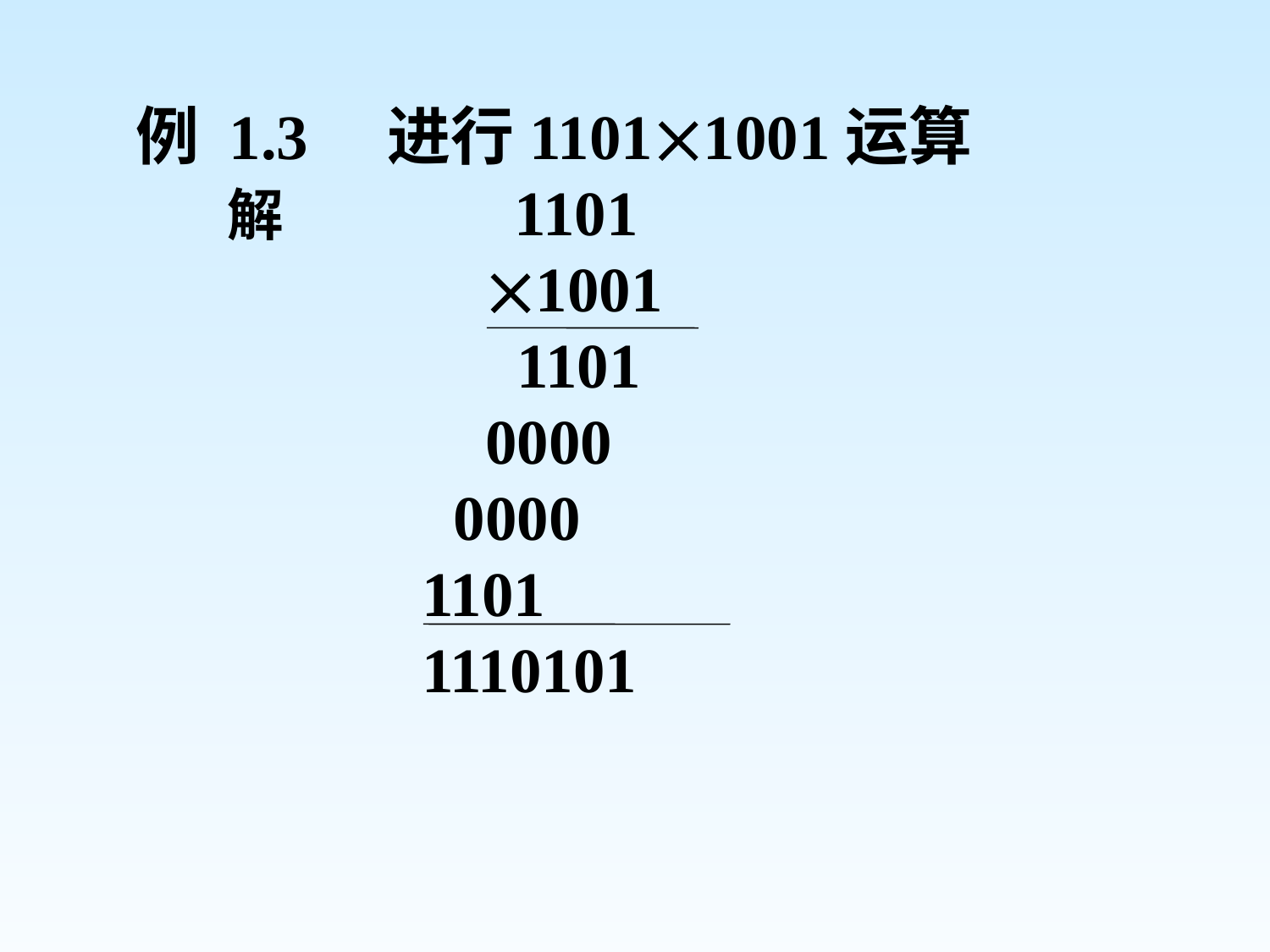

例 1.3    进行1101×1001运算
      解               1101
                      ×1001
                        1101
                      0000
                    0000
                  1101
                  1110101

8